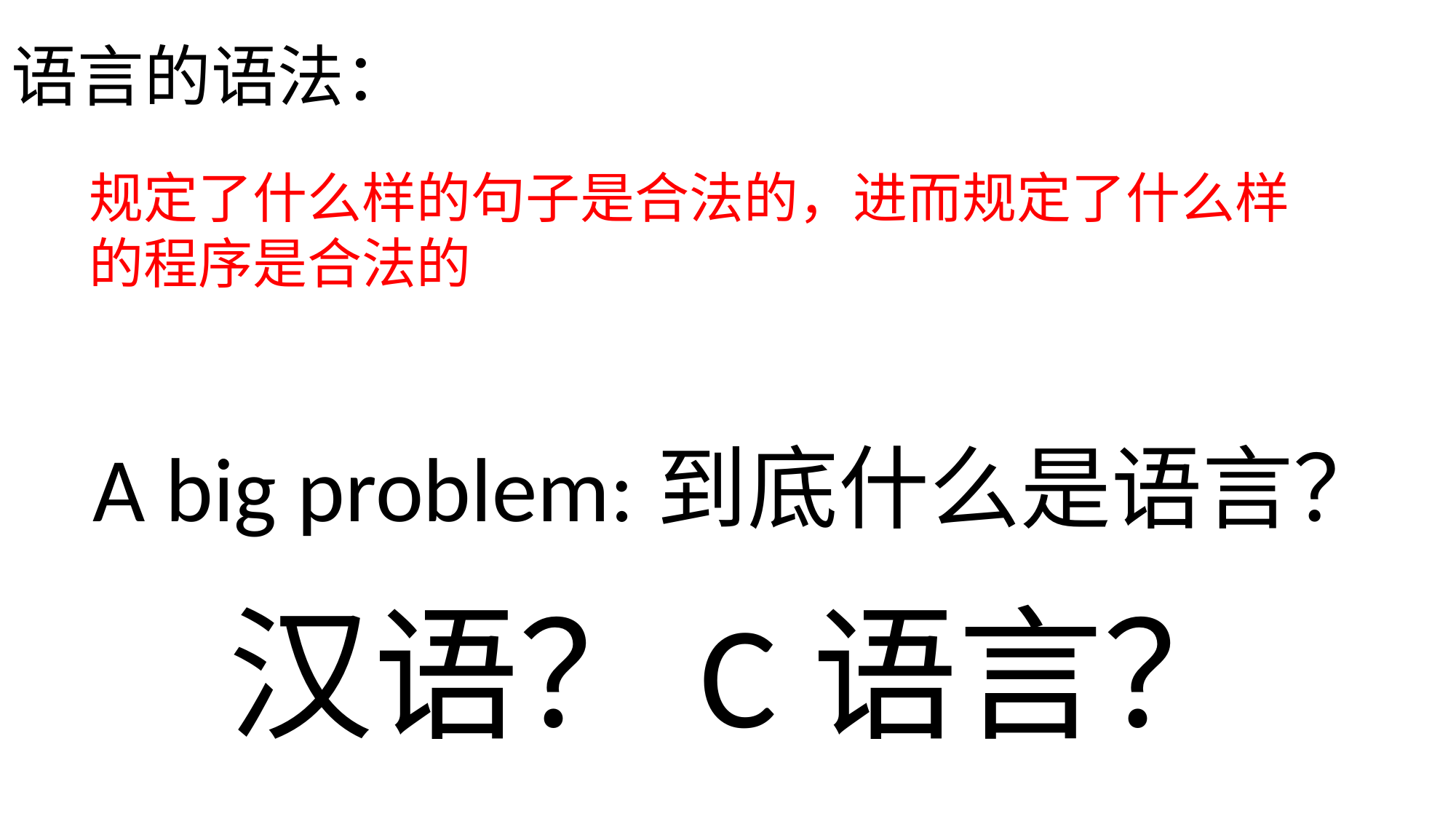

# 语言的语法：
规定了什么样的句子是合法的，进而规定了什么样的程序是合法的
A big problem:到底什么是语言？
汉语？C语言？